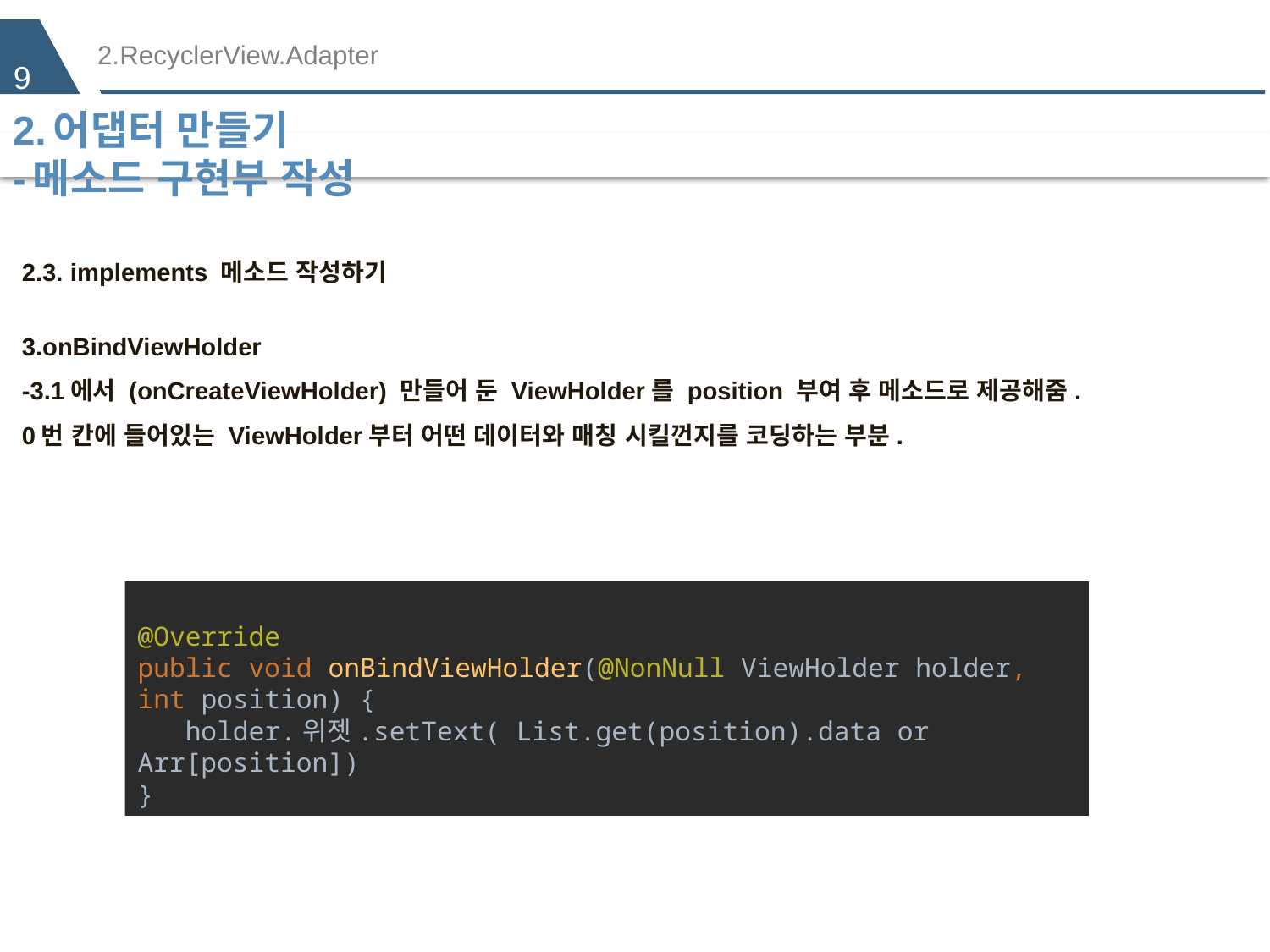

# 2.RecyclerView.Adapter
9
2.어댑터 만들기
-메소드 구현부 작성
2.3. implements 메소드 작성하기
3.onBindViewHolder
-3.1에서 (onCreateViewHolder) 만들어 둔 ViewHolder를 position 부여 후 메소드로 제공해줌.
0번 칸에 들어있는 ViewHolder부터 어떤 데이터와 매칭 시킬껀지를 코딩하는 부분.
@Override
public void onBindViewHolder(@NonNull ViewHolder holder, int position) {
   holder.위젯.setText( List.get(position).data or Arr[position])
}